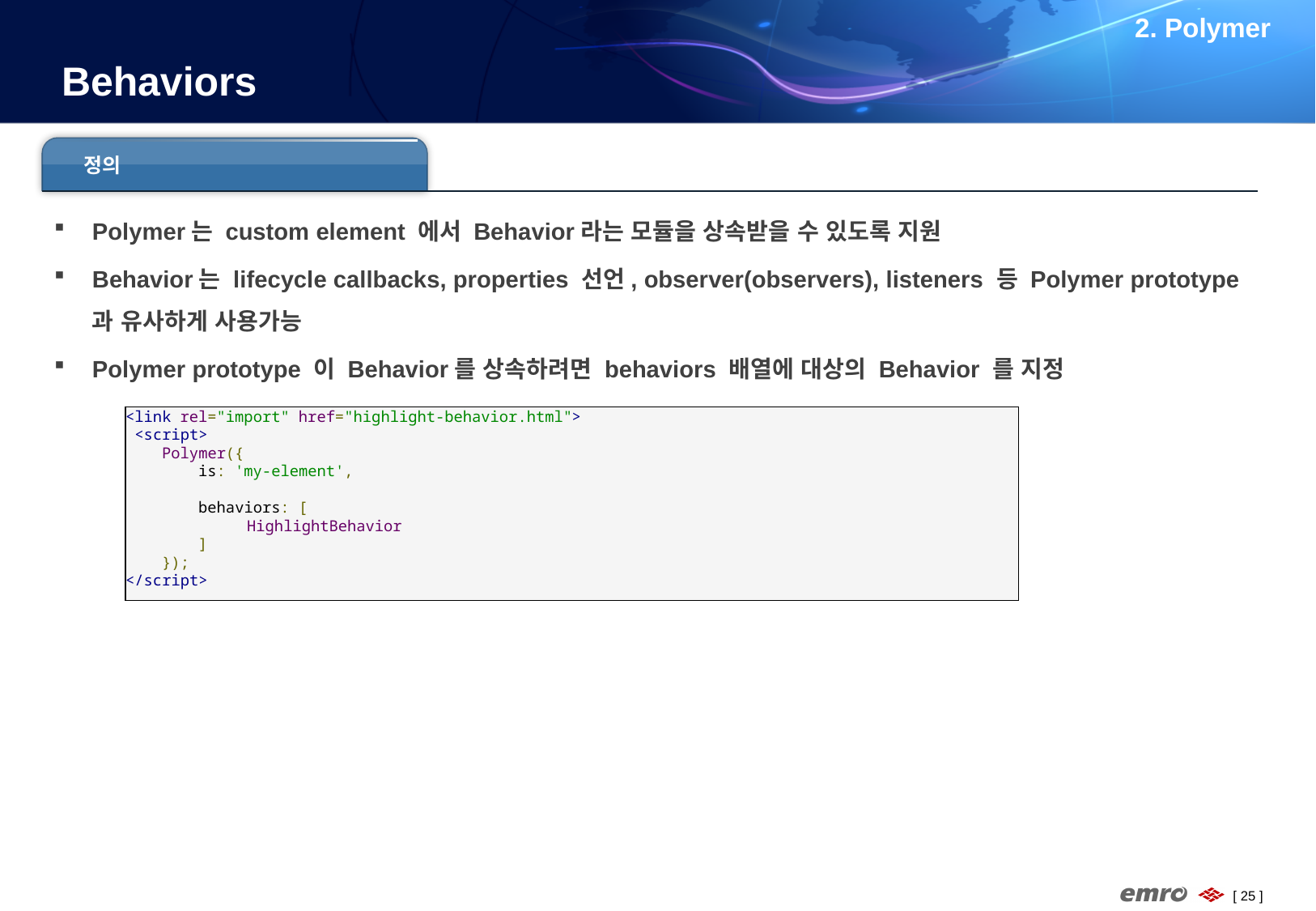

2. Polymer
# Behaviors

정의
Polymer는 custom element 에서 Behavior라는 모듈을 상속받을 수 있도록 지원
Behavior는 lifecycle callbacks, properties 선언, observer(observers), listeners 등 Polymer prototype 과 유사하게 사용가능
Polymer prototype 이 Behavior를 상속하려면 behaviors 배열에 대상의 Behavior 를 지정
<link rel="import" href="highlight-behavior.html">
 <script>
    Polymer({
        is: 'my-element',

        behaviors: [
	HighlightBehavior
        ]
    });
</script>